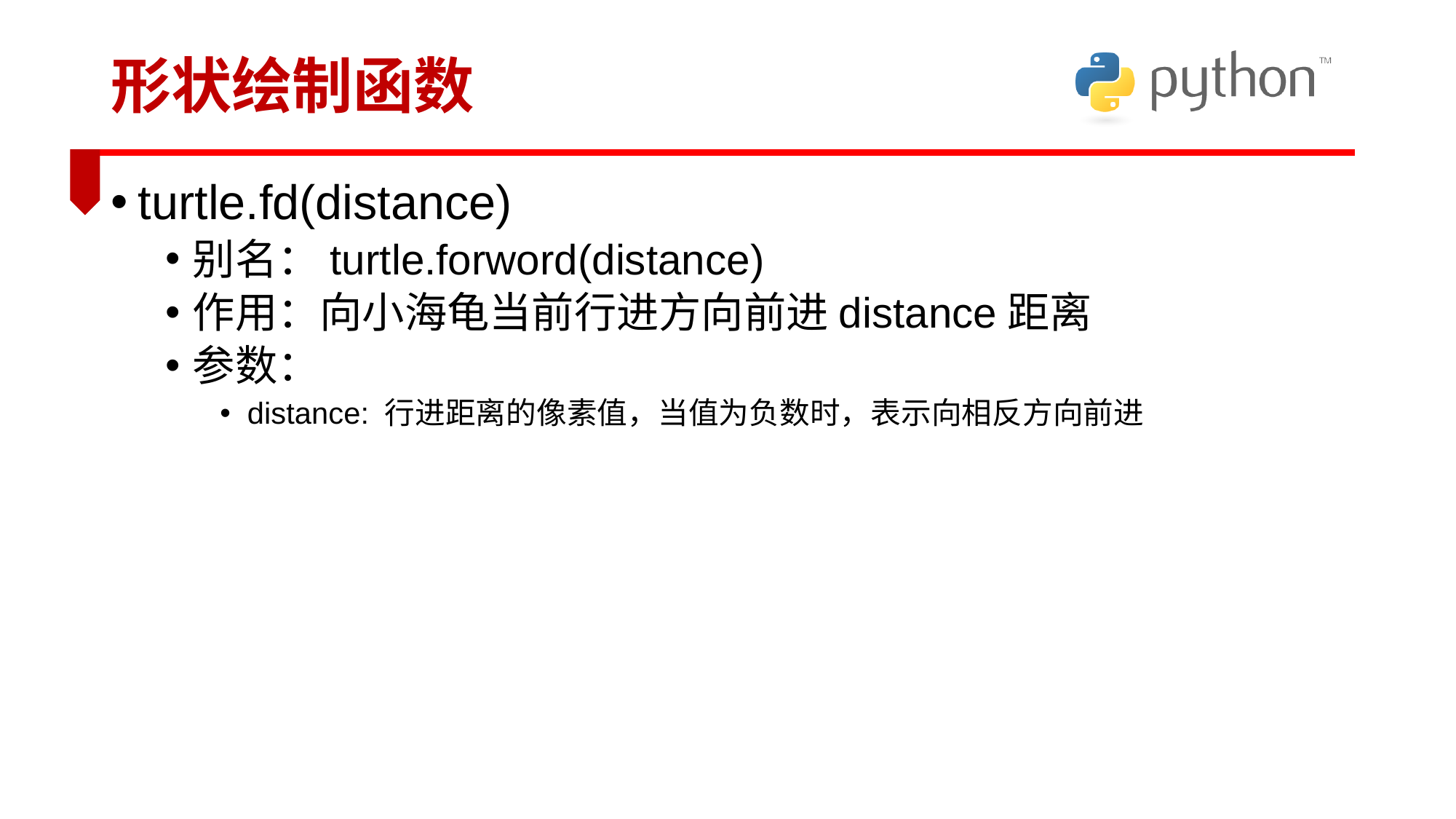

# 形状绘制函数
turtle.fd(distance)
别名：turtle.forword(distance)
作用：向小海龟当前行进方向前进distance距离
参数：
distance: 行进距离的像素值，当值为负数时，表示向相反方向前进